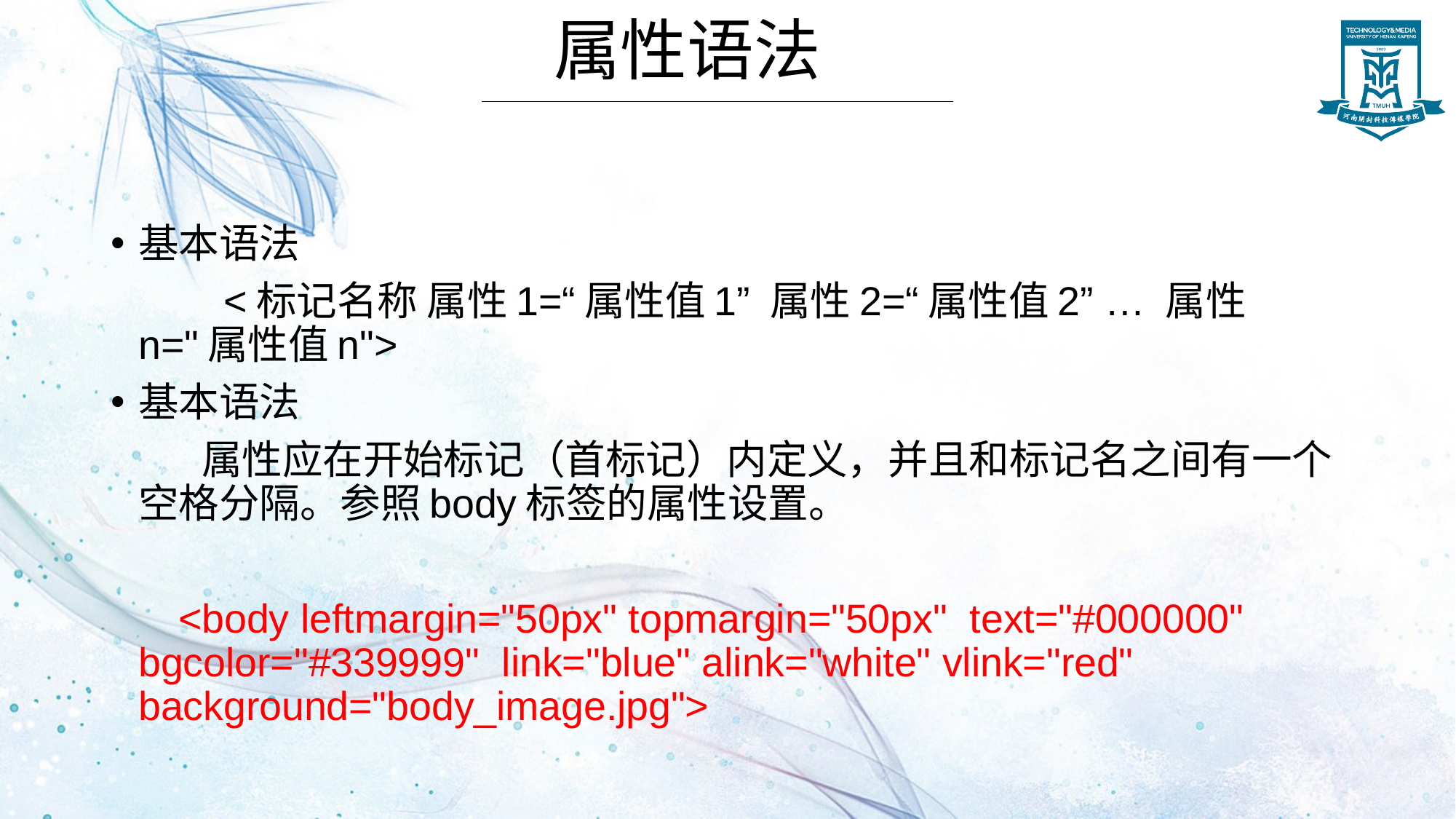

# 属性语法
基本语法
          <标记名称 属性1=“属性值1” 属性2=“属性值2” … 属性n="属性值n">
基本语法
         属性应在开始标记（首标记）内定义，并且和标记名之间有一个空格分隔。参照body标签的属性设置。

      <body leftmargin="50px" topmargin="50px"  text="#000000" bgcolor="#339999"  link="blue" alink="white" vlink="red"        background="body_image.jpg">